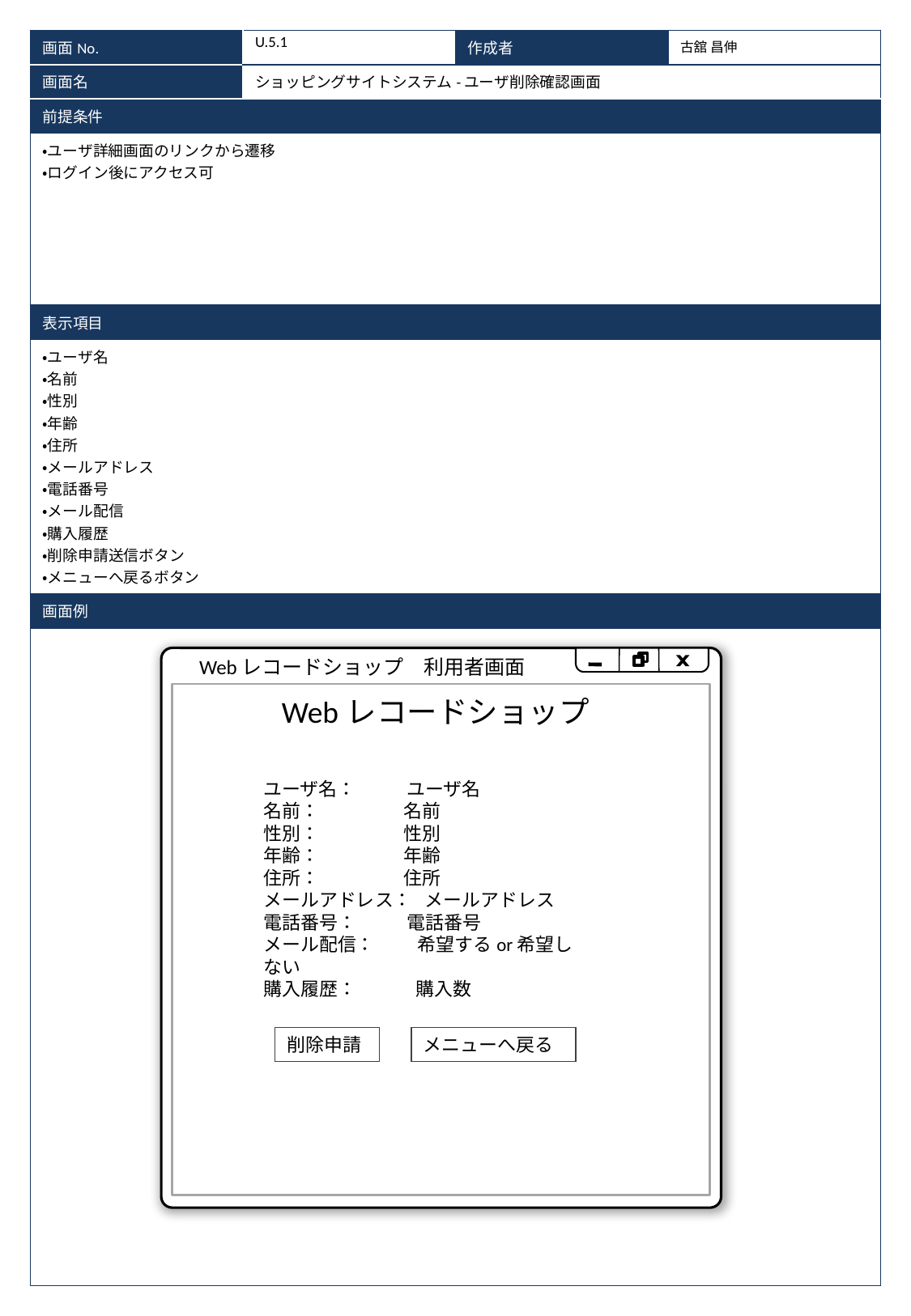

| 画面No. | U.5.1 | 作成者 | 古舘 昌伸 |
| --- | --- | --- | --- |
| 画面名 | ショッピングサイトシステム-ユーザ削除確認画面 |  |  |
| 前提条件 |  |  |  |
| ・ユーザ詳細画面のリンクから遷移 ・ログイン後にアクセス可 |  |  |  |
| 表示項目 |  |  |  |
| ・ユーザ名 ・名前 ・性別 ・年齢 ・住所 ・メールアドレス ・電話番号 ・メール配信 ・購入履歴 ・削除申請送信ボタン ・メニューへ戻るボタン |  |  |  |
| 画面例 |  |  |  |
|  |  |  |  |

Webレコードショップ　利用者画面

Webレコードショップ
ユーザ名：            ユーザ名
名前：                    名前
性別：                    性別
年齢：                    年齢
住所：                    住所
メールアドレス：   メールアドレス
電話番号：            電話番号
メール配信：          希望するor希望しない
購入履歴：              購入数
削除申請
メニューへ戻る